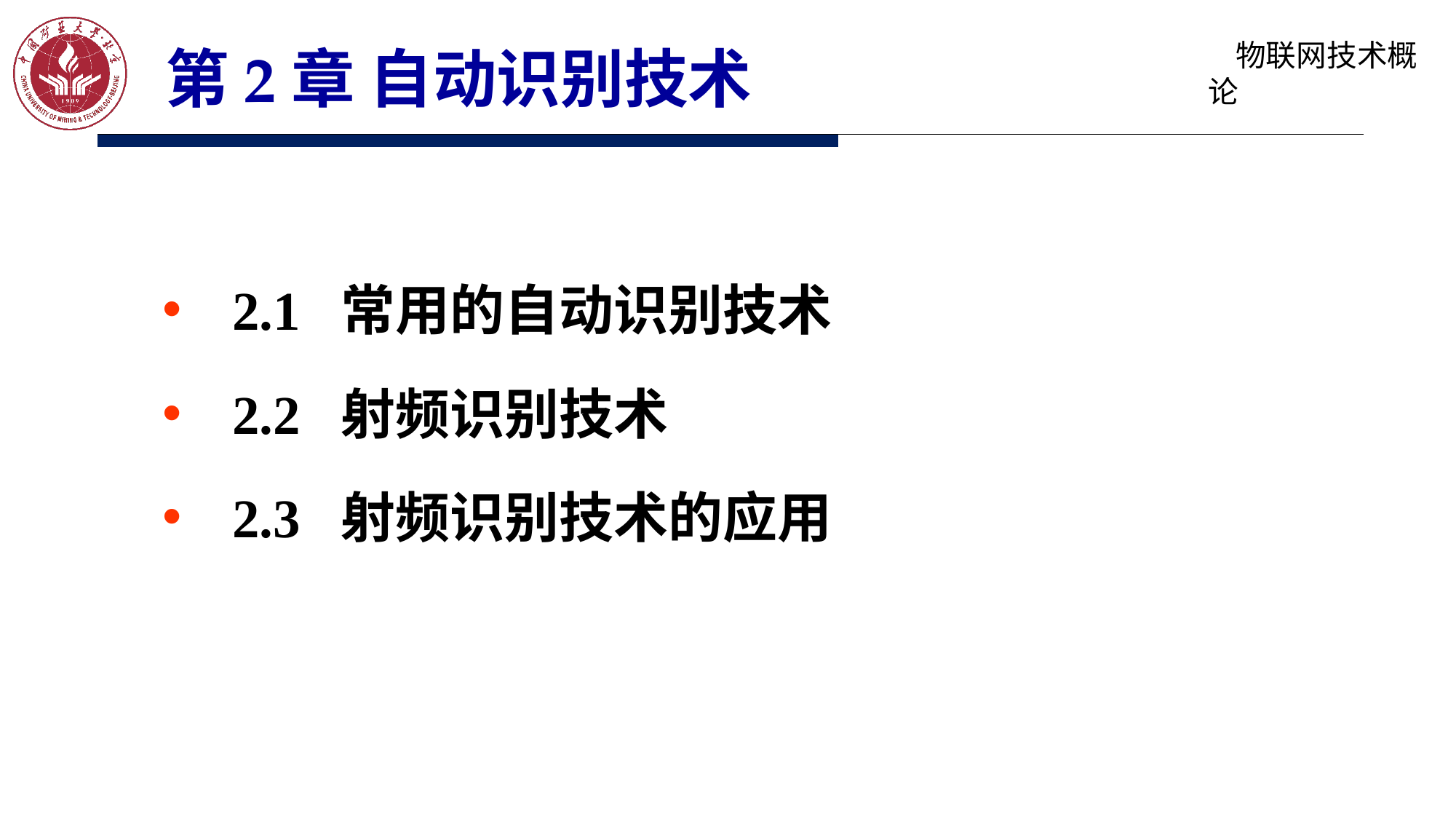

第2章 自动识别技术
 2.1  常用的自动识别技术
 2.2  射频识别技术
 2.3  射频识别技术的应用